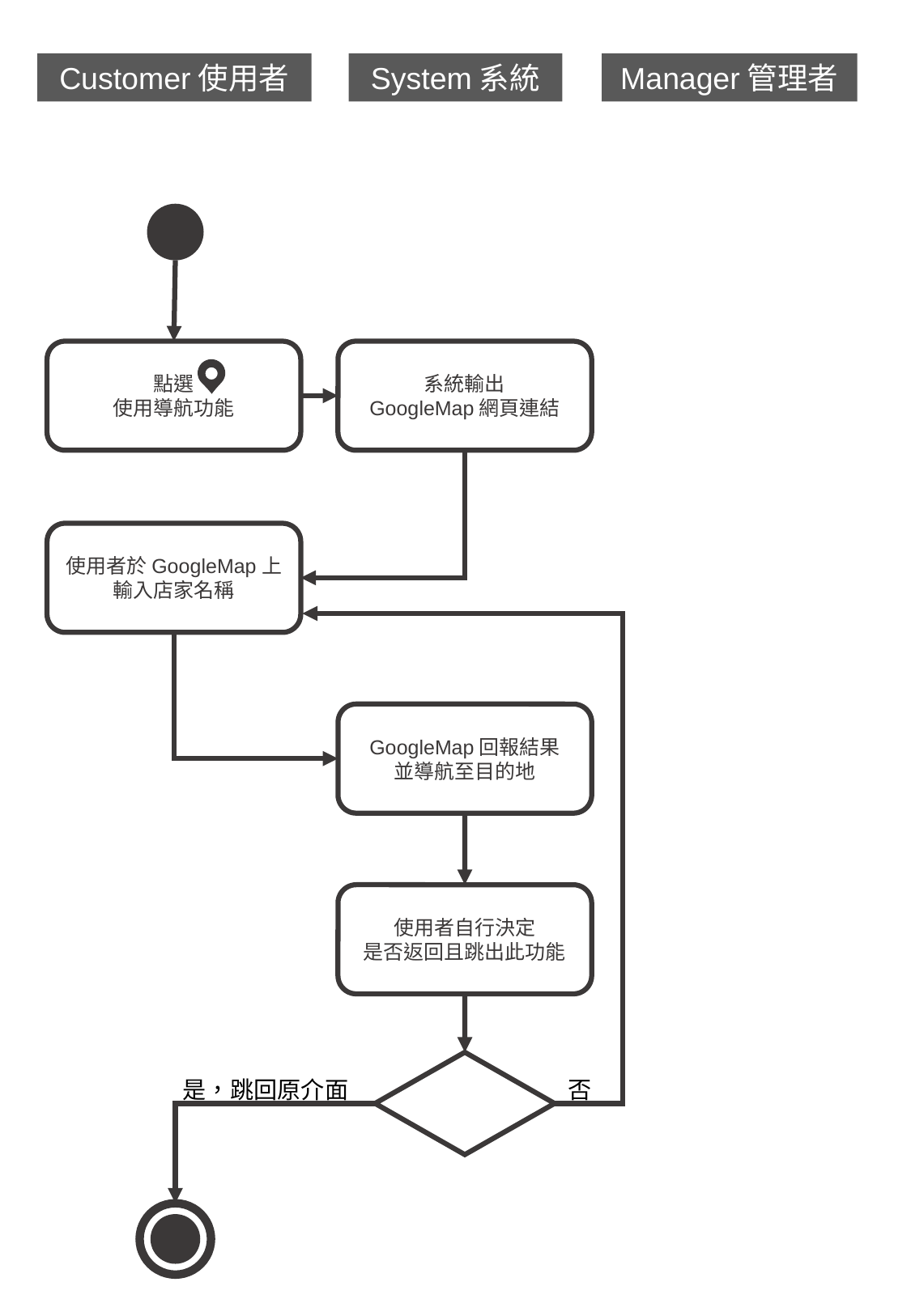

Customer使用者

System系統

Manager管理者

點選
使用導航功能
系統輸出
GoogleMap網頁連結

使用者於GoogleMap上
輸入店家名稱
GoogleMap回報結果
並導航至目的地
使用者自行決定
是否返回且跳出此功能

是，跳回原介面
否